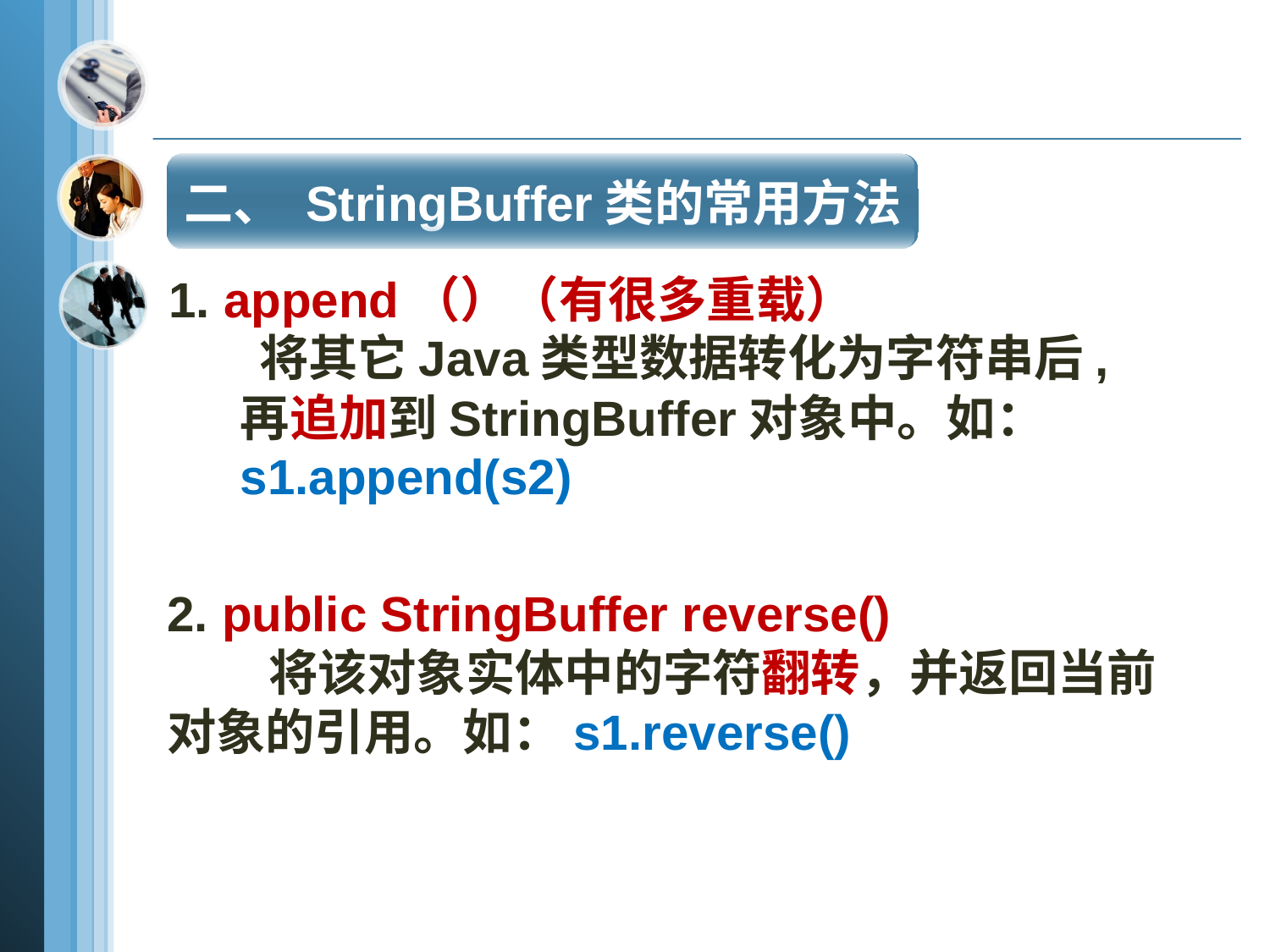

二、 StringBuffer类的常用方法

1. append（）（有很多重载）
       将其它Java类型数据转化为字符串后,再追加到StringBuffer对象中。如： s1.append(s2)
2. public StringBuffer reverse()
        将该对象实体中的字符翻转，并返回当前
对象的引用。如：s1.reverse()